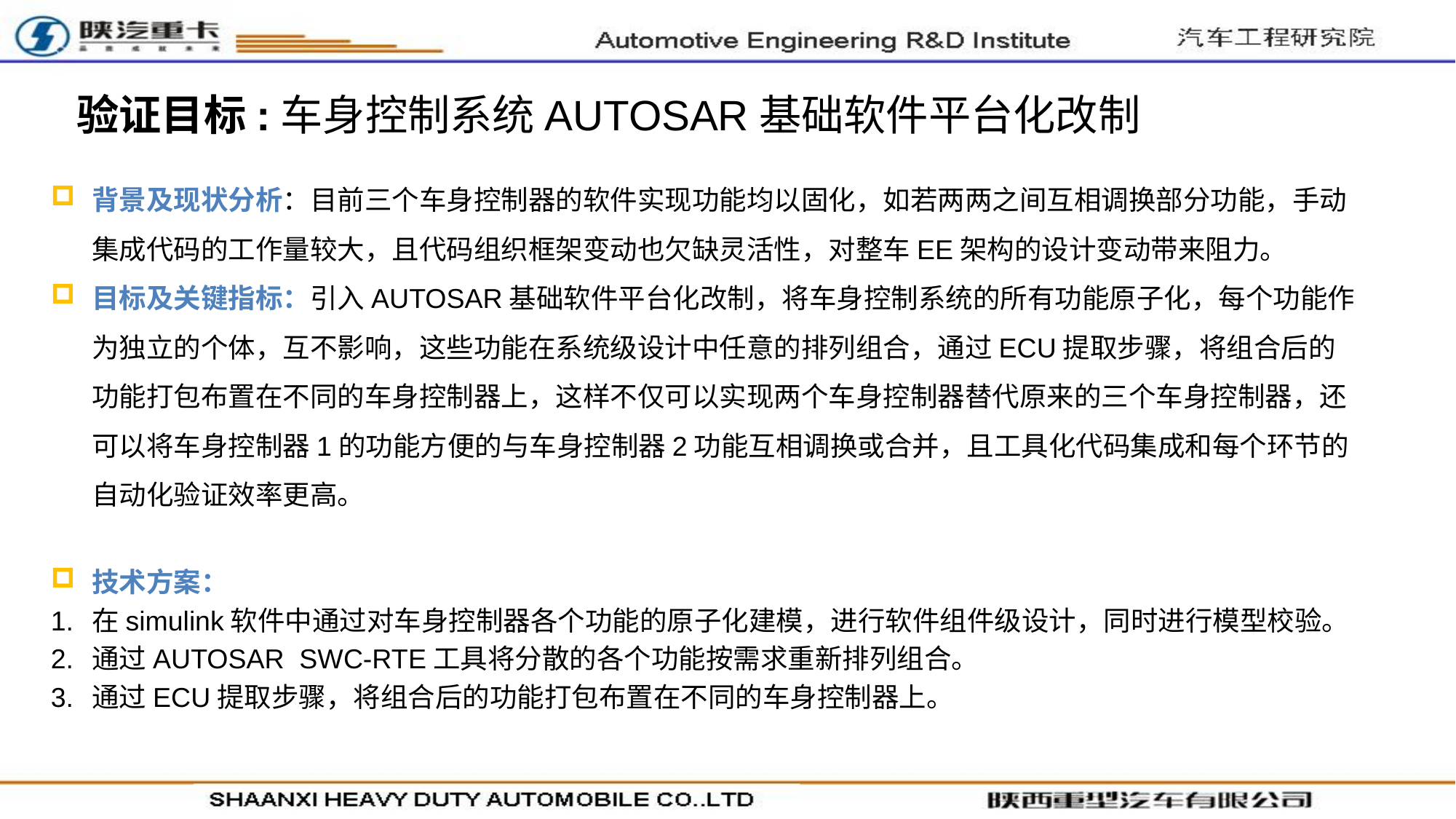

验证目标:车身控制系统AUTOSAR基础软件平台化改制
背景及现状分析：目前三个车身控制器的软件实现功能均以固化，如若两两之间互相调换部分功能，手动集成代码的工作量较大，且代码组织框架变动也欠缺灵活性，对整车EE架构的设计变动带来阻力。
目标及关键指标：引入AUTOSAR基础软件平台化改制，将车身控制系统的所有功能原子化，每个功能作为独立的个体，互不影响，这些功能在系统级设计中任意的排列组合，通过ECU提取步骤，将组合后的功能打包布置在不同的车身控制器上，这样不仅可以实现两个车身控制器替代原来的三个车身控制器，还可以将车身控制器1的功能方便的与车身控制器2功能互相调换或合并，且工具化代码集成和每个环节的自动化验证效率更高。

技术方案：
在simulink软件中通过对车身控制器各个功能的原子化建模，进行软件组件级设计，同时进行模型校验。
通过AUTOSAR  SWC-RTE工具将分散的各个功能按需求重新排列组合。
通过ECU提取步骤，将组合后的功能打包布置在不同的车身控制器上。